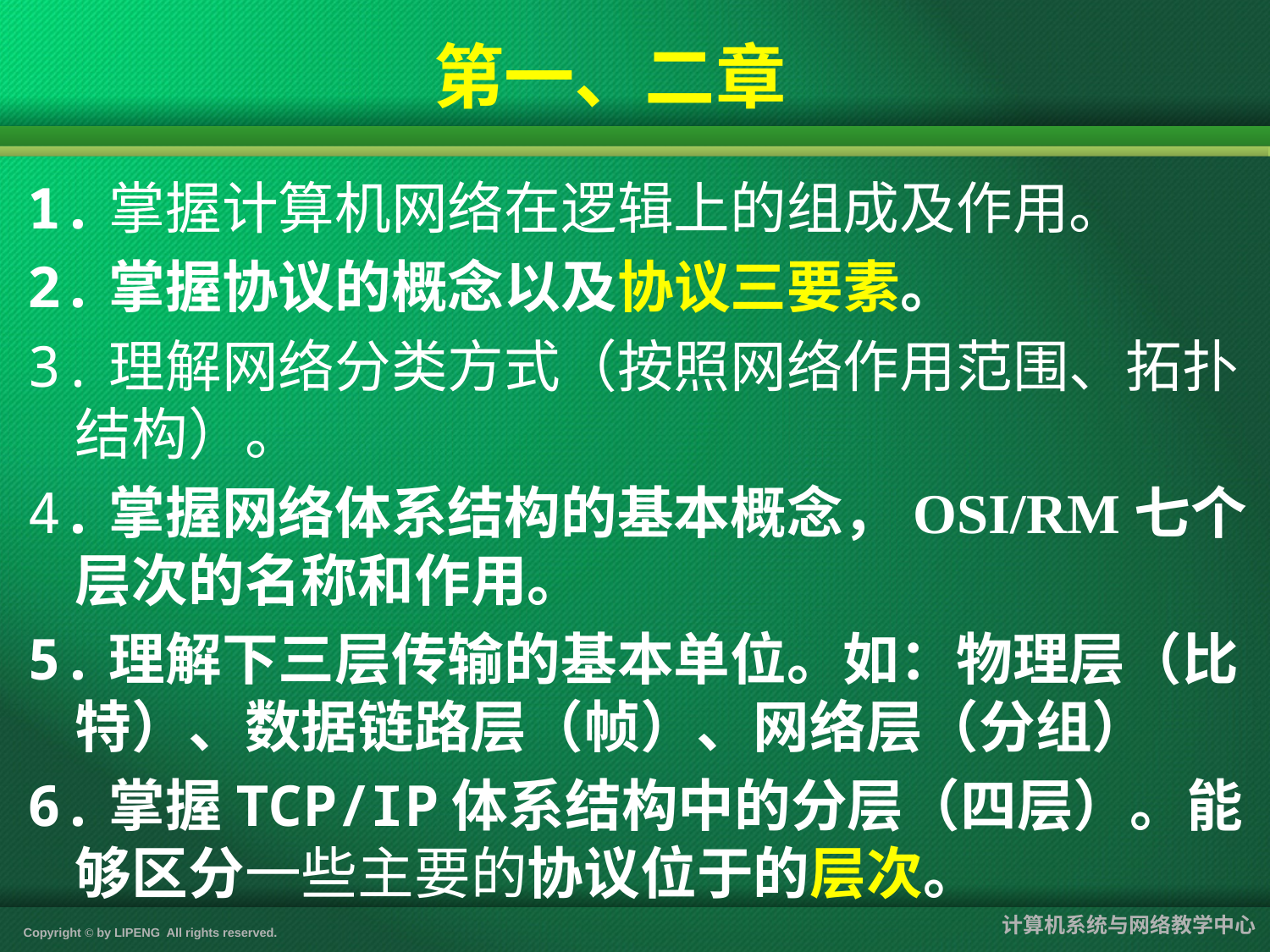

# 第一、二章
1.掌握计算机网络在逻辑上的组成及作用。
2.掌握协议的概念以及协议三要素。
3.理解网络分类方式（按照网络作用范围、拓扑结构）。
4.掌握网络体系结构的基本概念，OSI/RM七个层次的名称和作用。
5.理解下三层传输的基本单位。如：物理层（比特）、数据链路层（帧）、网络层（分组）
6.掌握TCP/IP体系结构中的分层（四层）。能够区分一些主要的协议位于的层次。